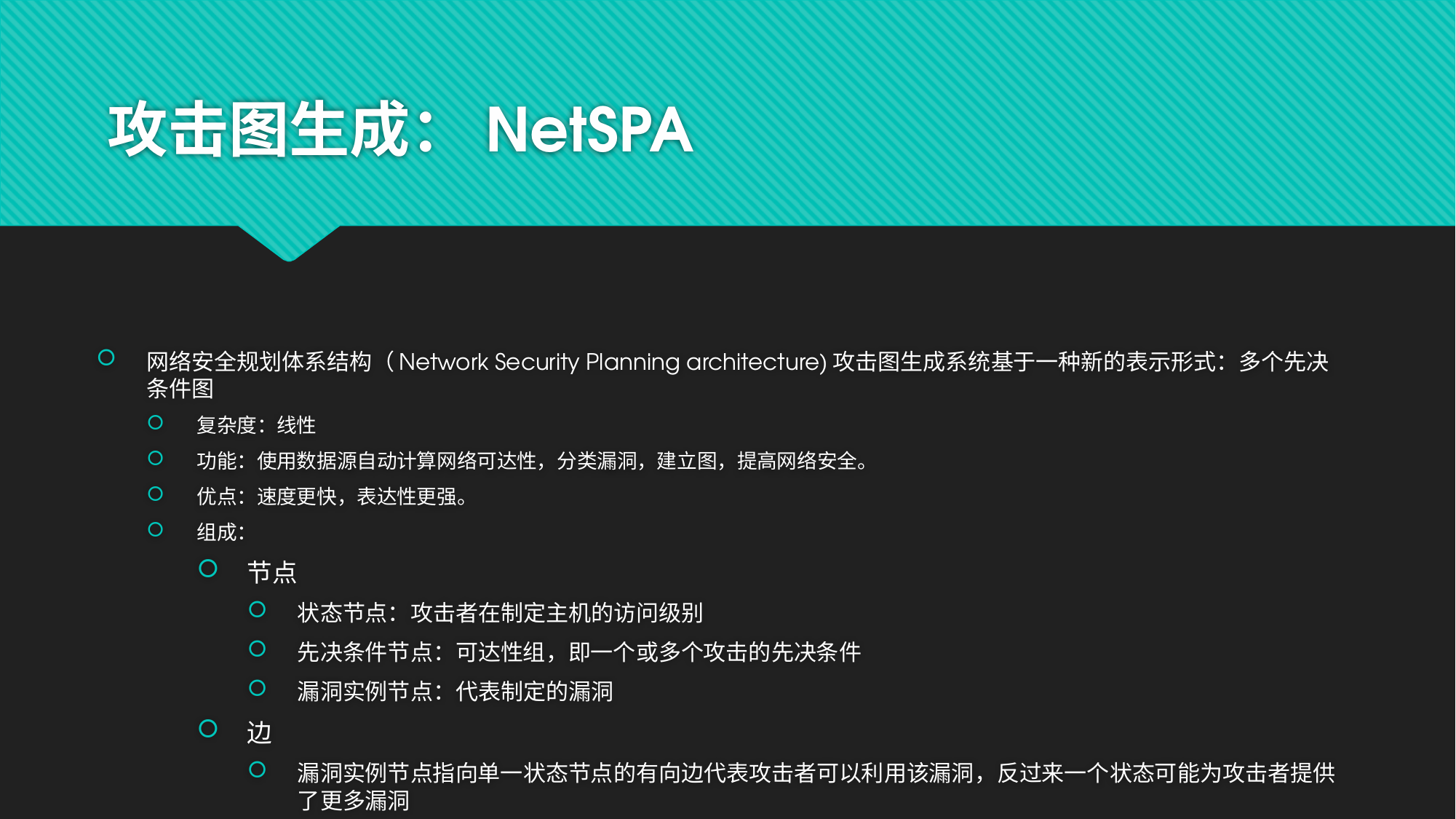

# 攻击图生成：NetSPA
网络安全规划体系结构（Network Security Planning architecture)攻击图生成系统基于一种新的表示形式：多个先决条件图
复杂度：线性
功能：使用数据源自动计算网络可达性，分类漏洞，建立图，提高网络安全。
优点：速度更快，表达性更强。
组成：
节点
状态节点：攻击者在制定主机的访问级别
先决条件节点：可达性组，即一个或多个攻击的先决条件
漏洞实例节点：代表制定的漏洞
边
漏洞实例节点指向单一状态节点的有向边代表攻击者可以利用该漏洞，反过来一个状态可能为攻击者提供了更多漏洞
先决条件节点的概念有助于减少边的数量，因为许多状态节点可能意味着一种攻击。